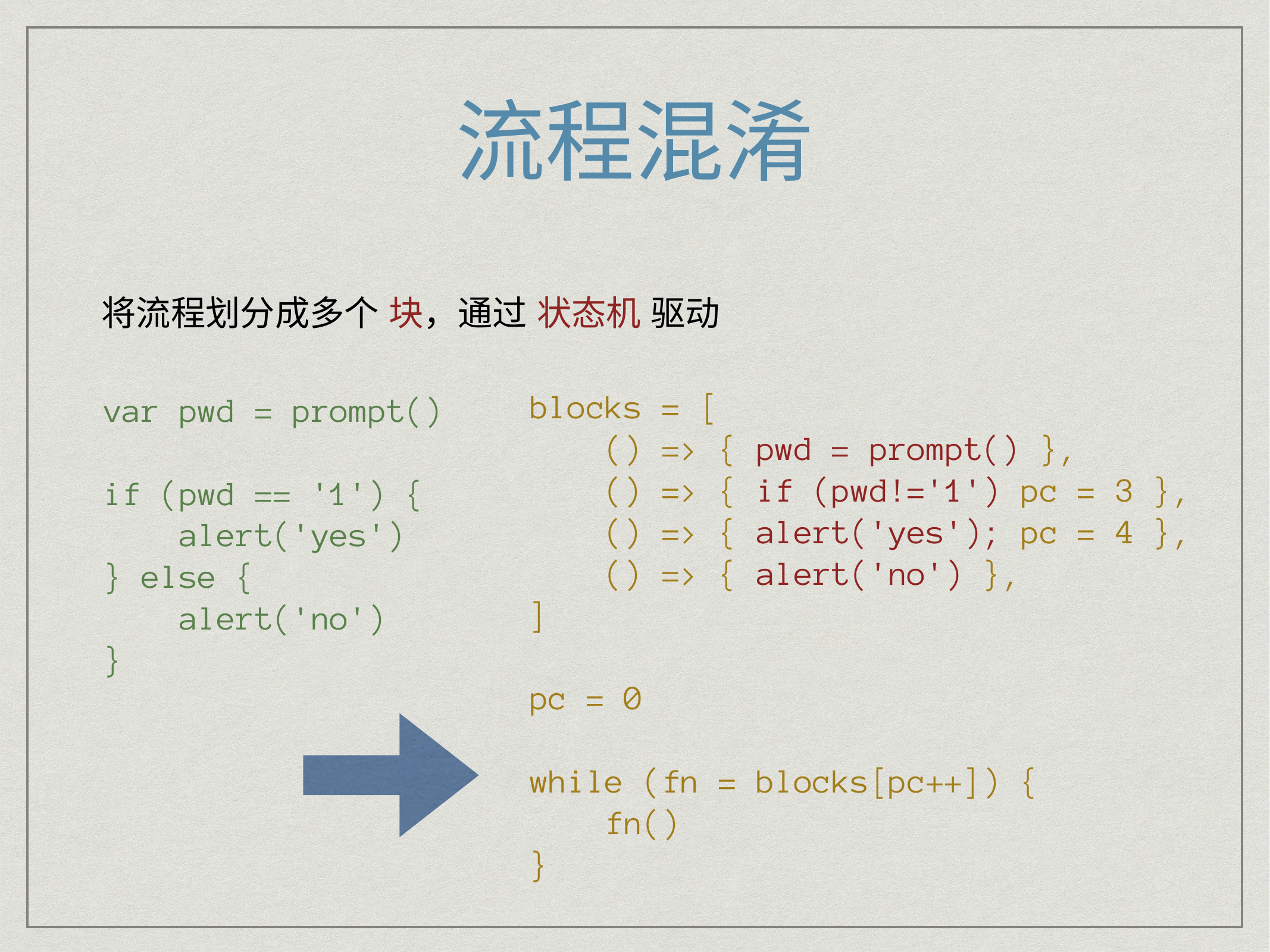

# 流程混淆
将流程划分成多个 块，通过 状态机 驱动
blocks = [
    () => { pwd = prompt() },
    () => { if (pwd!='1') pc = 3 },
    () => { alert('yes'); pc = 4 },
    () => { alert('no') },
]
pc = 0
while (fn = blocks[pc++]) {
    fn()
}
var pwd = prompt()
if (pwd == '1') {
    alert('yes')
} else {
    alert('no')
}